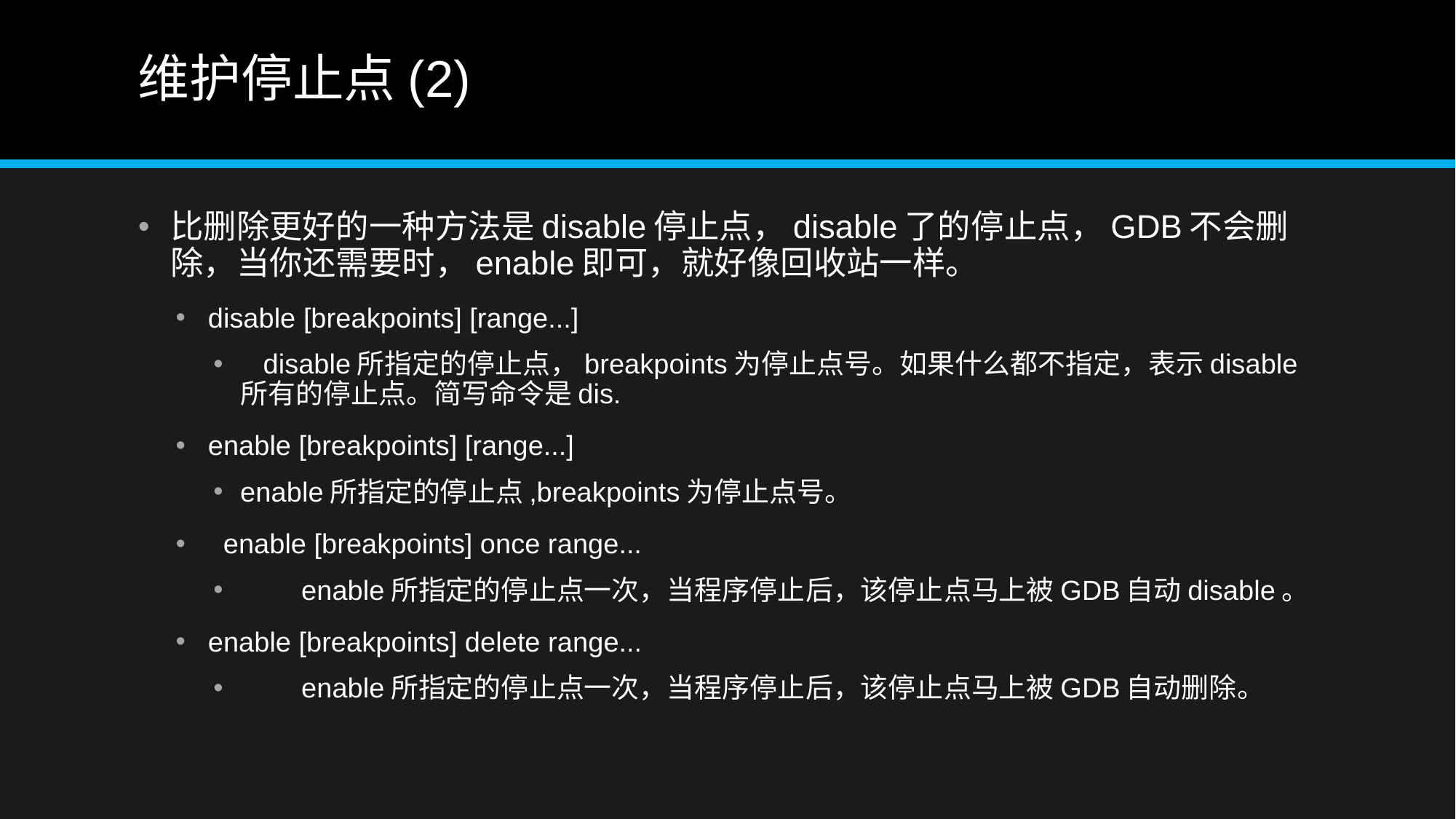

# 维护停止点(2)
比删除更好的一种方法是disable停止点，disable了的停止点，GDB不会删除，当你还需要时，enable即可，就好像回收站一样。
disable [breakpoints] [range...]
   disable所指定的停止点，breakpoints为停止点号。如果什么都不指定，表示disable所有的停止点。简写命令是dis.
enable [breakpoints] [range...]
enable所指定的停止点,breakpoints为停止点号。
  enable [breakpoints] once range...
        enable所指定的停止点一次，当程序停止后，该停止点马上被GDB自动disable。
enable [breakpoints] delete range...
        enable所指定的停止点一次，当程序停止后，该停止点马上被GDB自动删除。